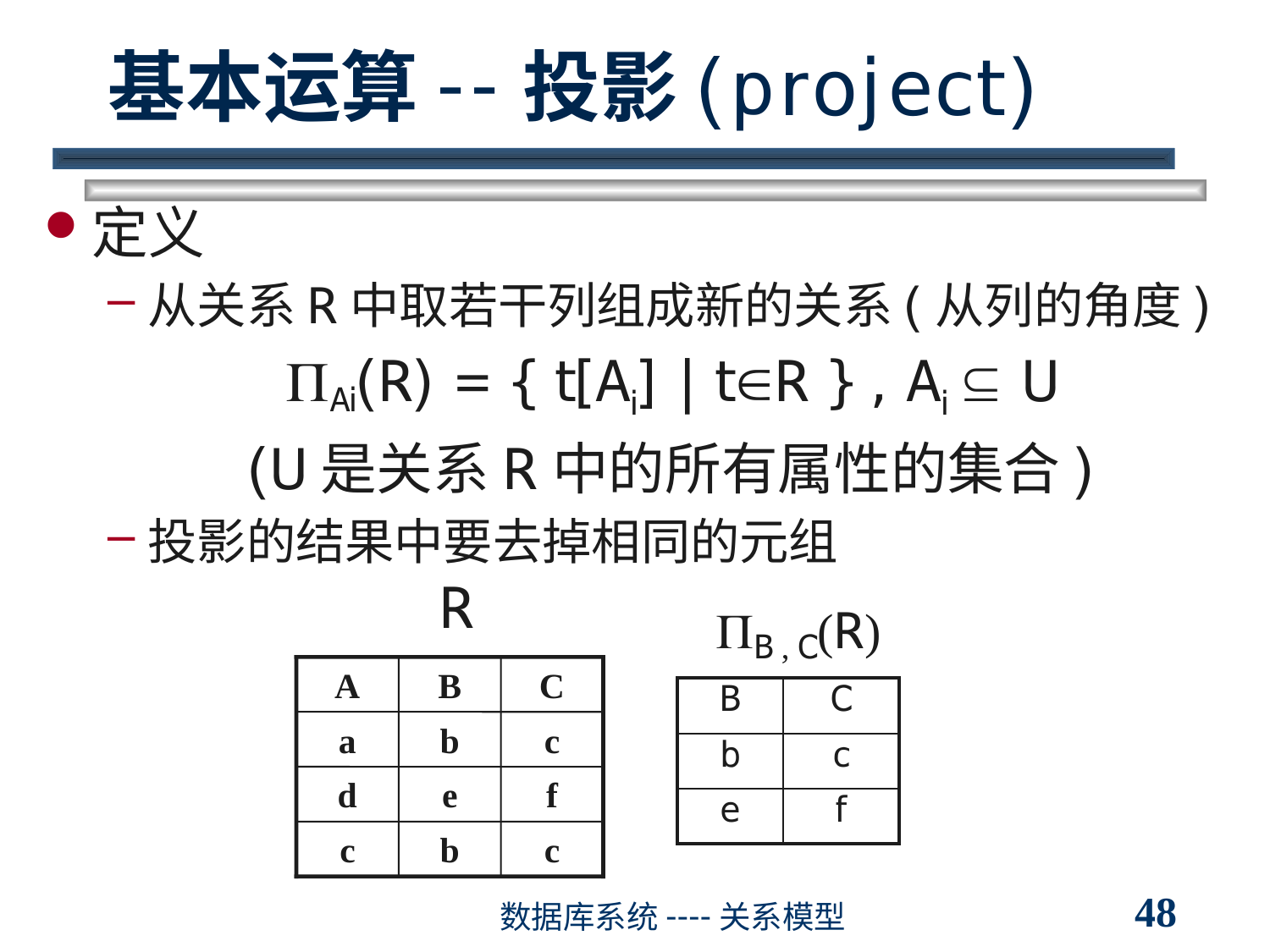

# 基本运算--投影(project)
定义
从关系R中取若干列组成新的关系(从列的角度)
ΠAi(R) = { t[Ai] | t∈R } , Ai ⊆ U
(U是关系R中的所有属性的集合)
投影的结果中要去掉相同的元组
R
 ΠB , C(R)
A

B

C

a

b
c
d

e
f
c

b
c

| B | C |
| --- | --- |
| b | c |
| e | f |
48
数据库系统----关系模型